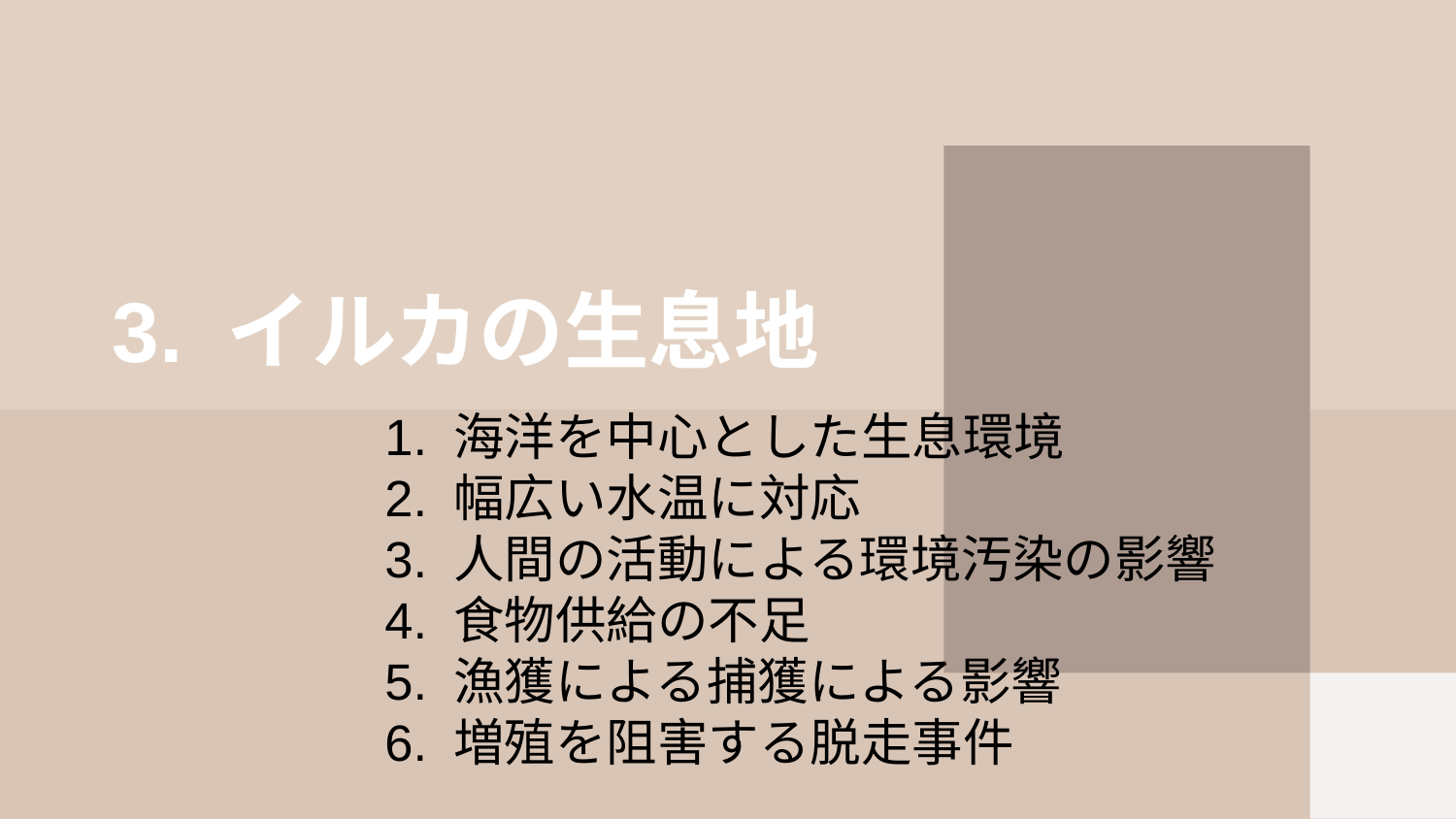

# 3. イルカの生息地

1. 海洋を中心とした生息環境
2. 幅広い水温に対応
3. 人間の活動による環境汚染の影響
4. 食物供給の不足
5. 漁獲による捕獲による影響
6. 増殖を阻害する脱走事件